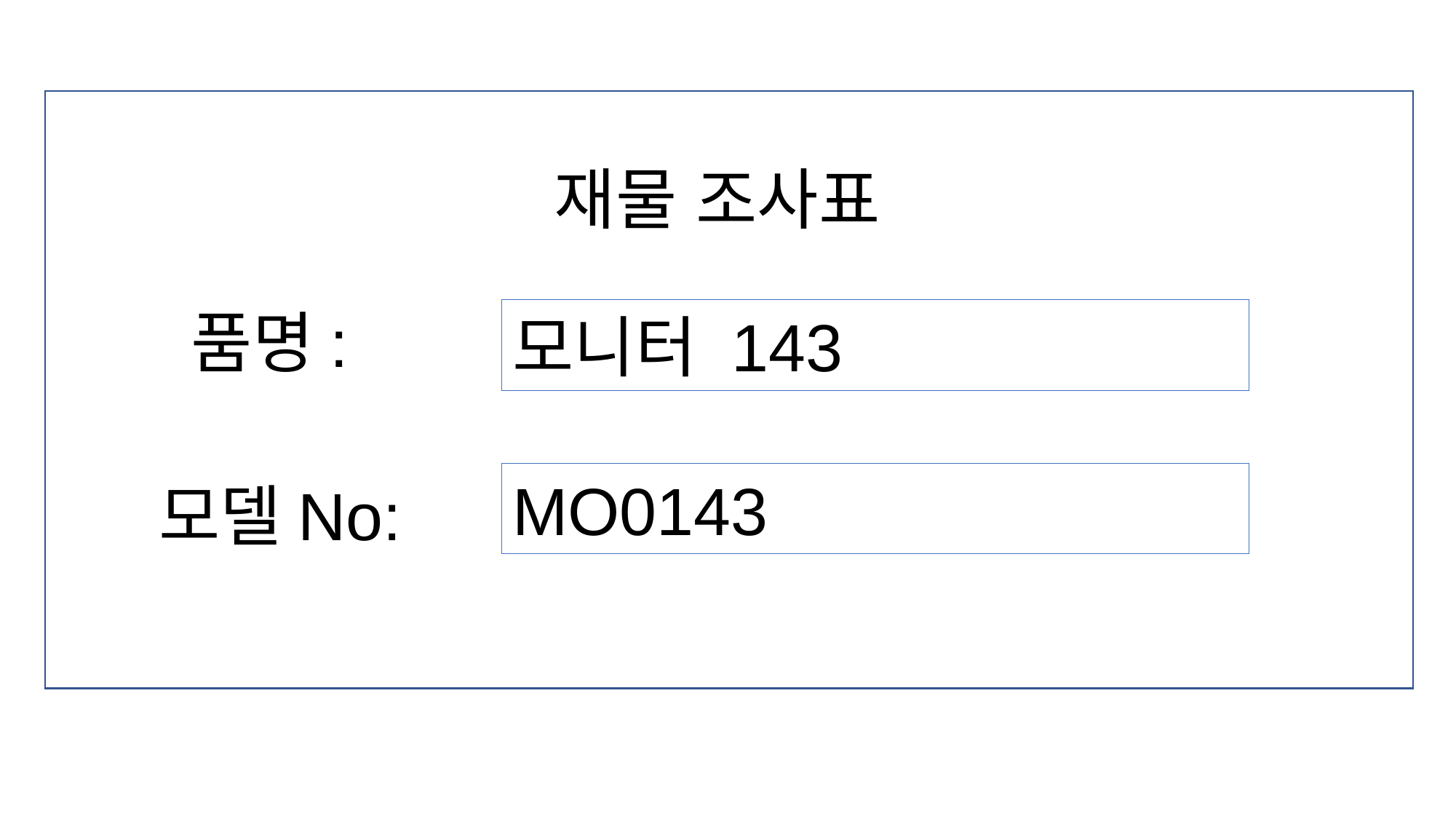

재물 조사표
품명:
모니터 143
MO0143
모델No: